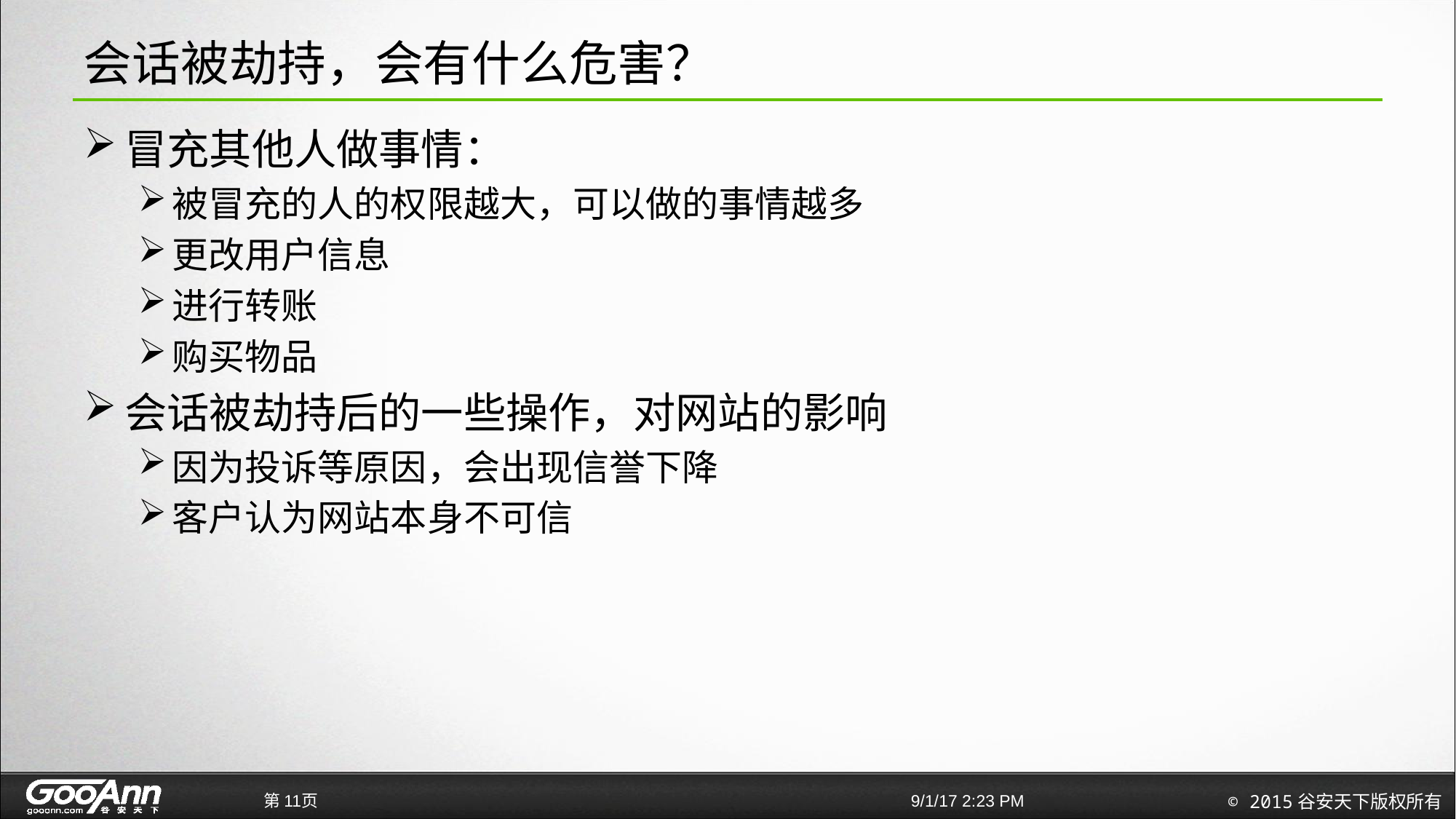

# 会话被劫持，会有什么危害？
冒充其他人做事情：
被冒充的人的权限越大，可以做的事情越多
更改用户信息
进行转账
购买物品
会话被劫持后的一些操作，对网站的影响
因为投诉等原因，会出现信誉下降
客户认为网站本身不可信